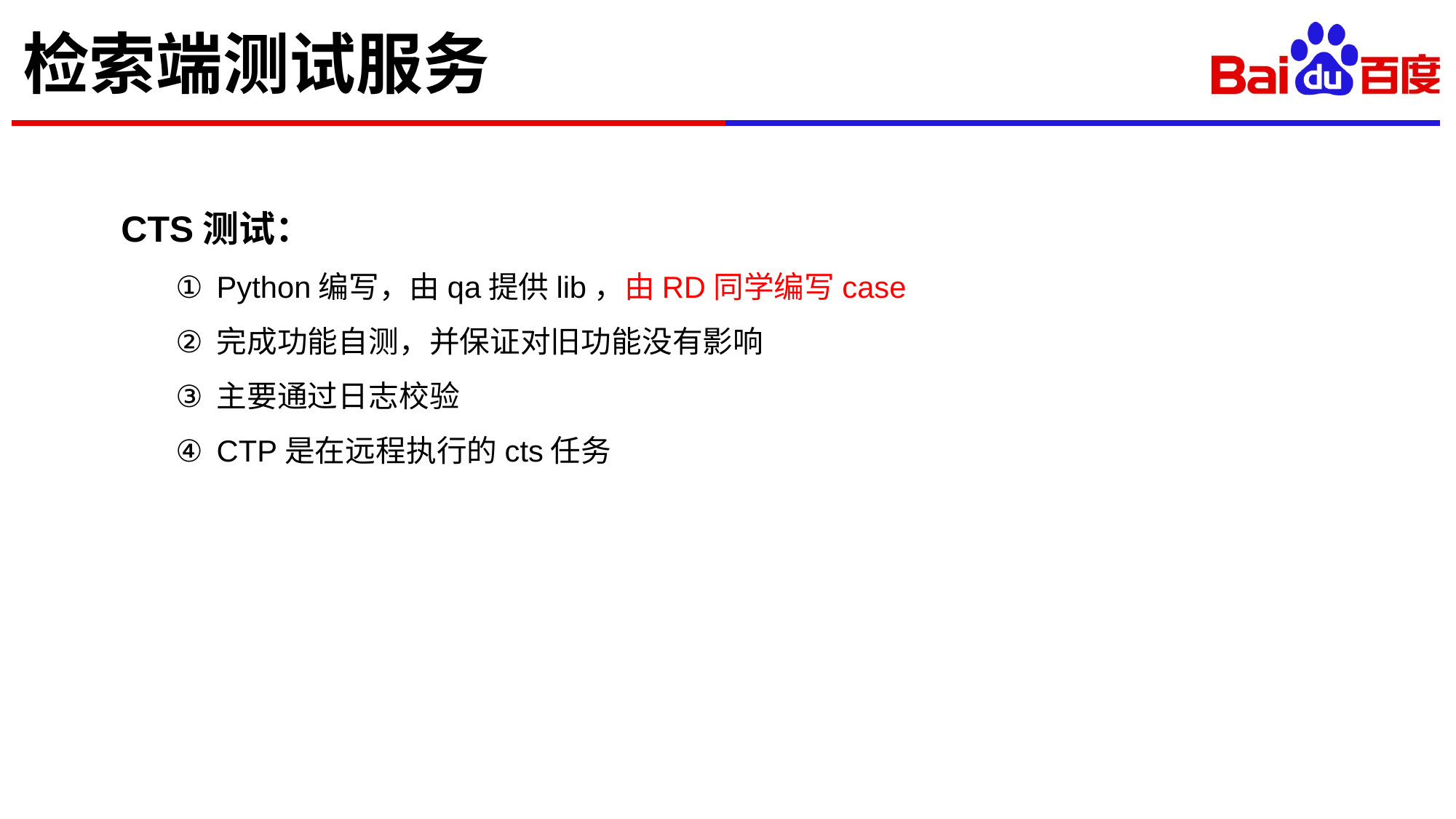

# 检索端测试服务
CTS测试：
Python编写，由qa提供lib，由RD同学编写case
完成功能自测，并保证对旧功能没有影响
主要通过日志校验
CTP是在远程执行的cts任务